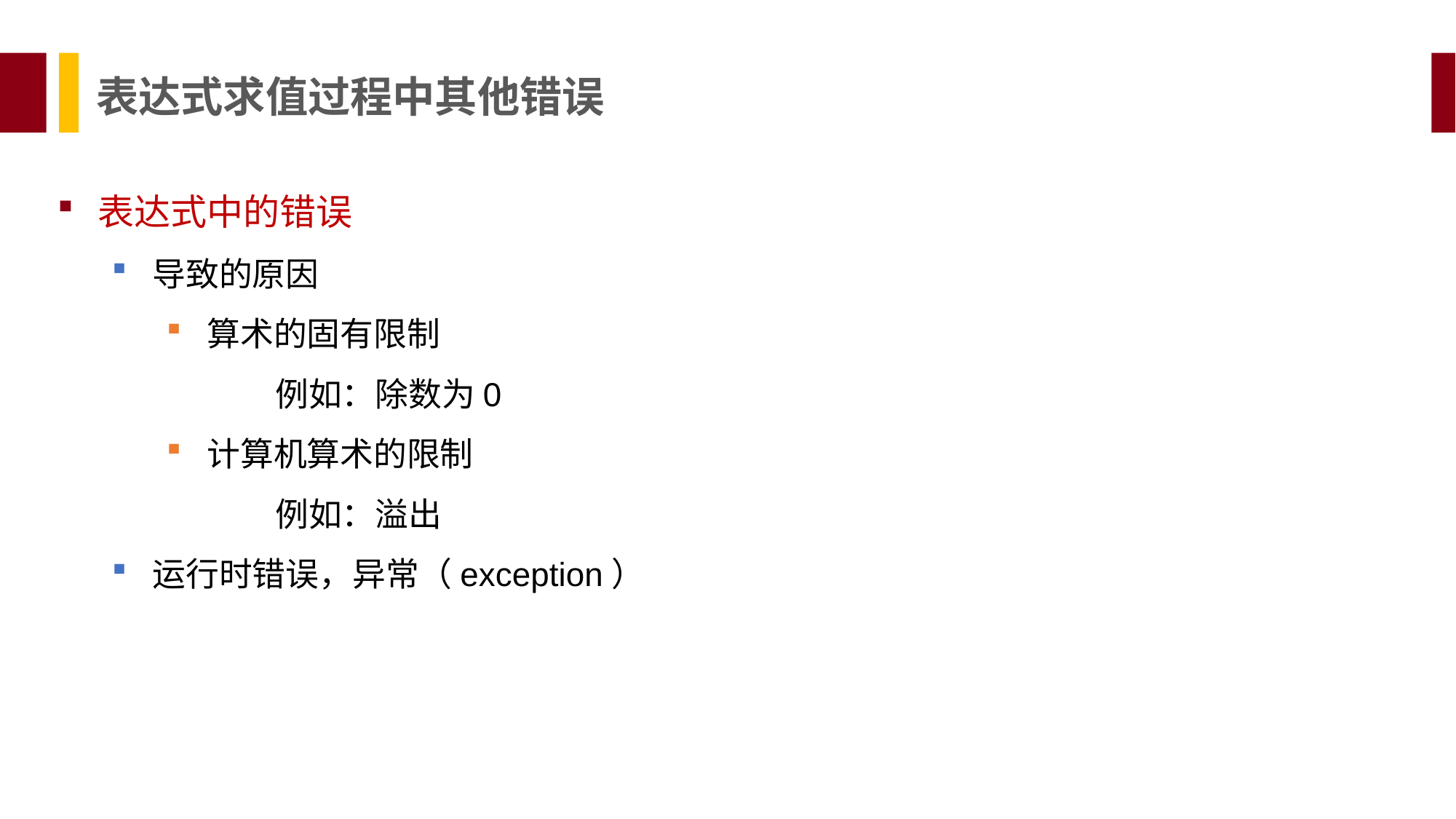

表达式求值过程中其他错误
表达式中的错误
导致的原因
算术的固有限制
	例如：除数为0
计算机算术的限制
	例如：溢出
运行时错误，异常（exception）